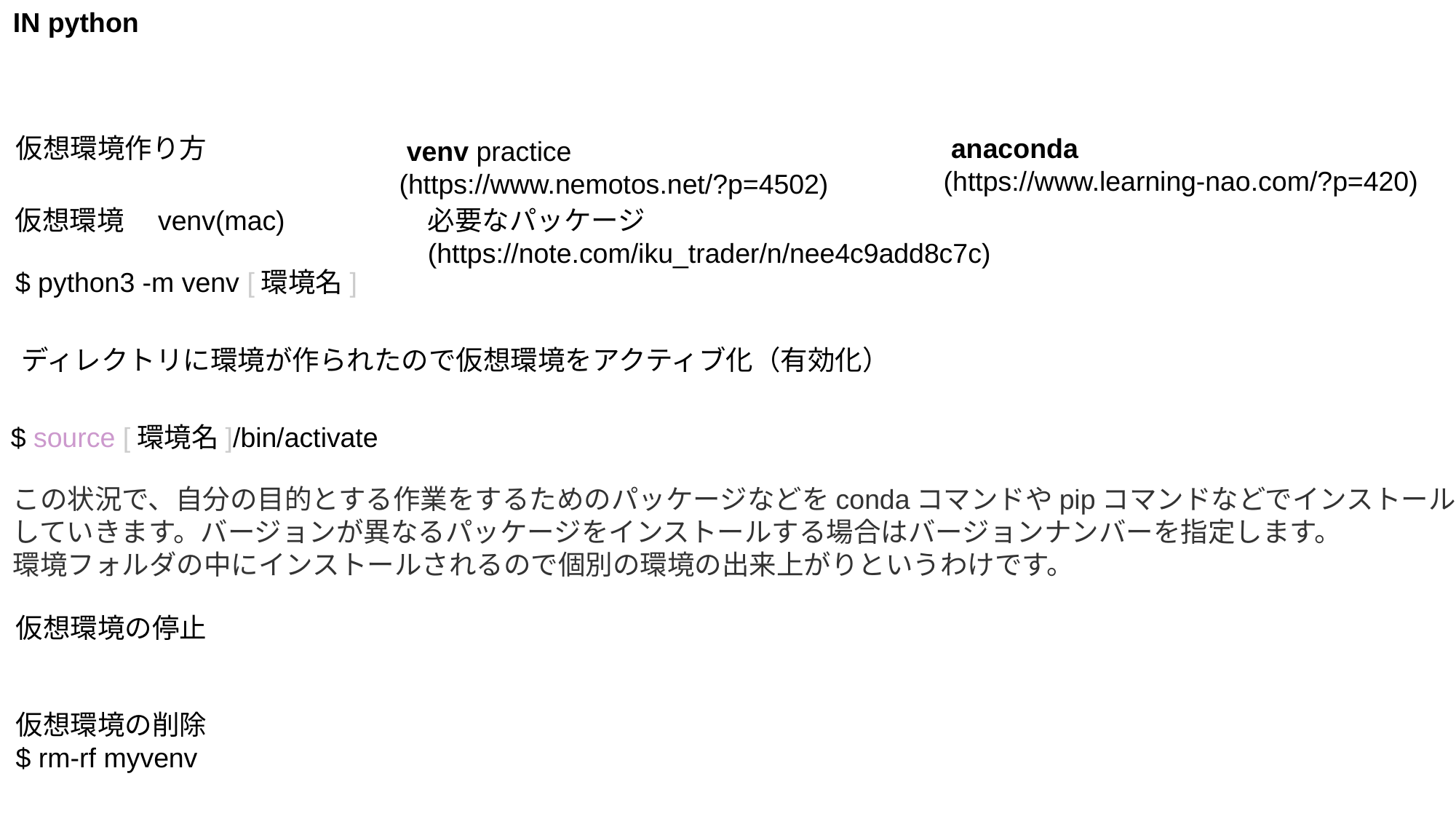

IN python
仮想環境作り方
 anaconda
(https://www.learning-nao.com/?p=420)
 venv practice
(https://www.nemotos.net/?p=4502)
仮想環境　venv(mac)
必要なパッケージ
(https://note.com/iku_trader/n/nee4c9add8c7c)
$ python3 -m venv [環境名]
ディレクトリに環境が作られたので仮想環境をアクティブ化（有効化）
$ source [環境名]/bin/activate
この状況で、自分の目的とする作業をするためのパッケージなどをcondaコマンドやpipコマンドなどでインストール
していきます。バージョンが異なるパッケージをインストールする場合はバージョンナンバーを指定します。
環境フォルダの中にインストールされるので個別の環境の出来上がりというわけです。
仮想環境の停止
仮想環境の削除
$ rm-rf myvenv